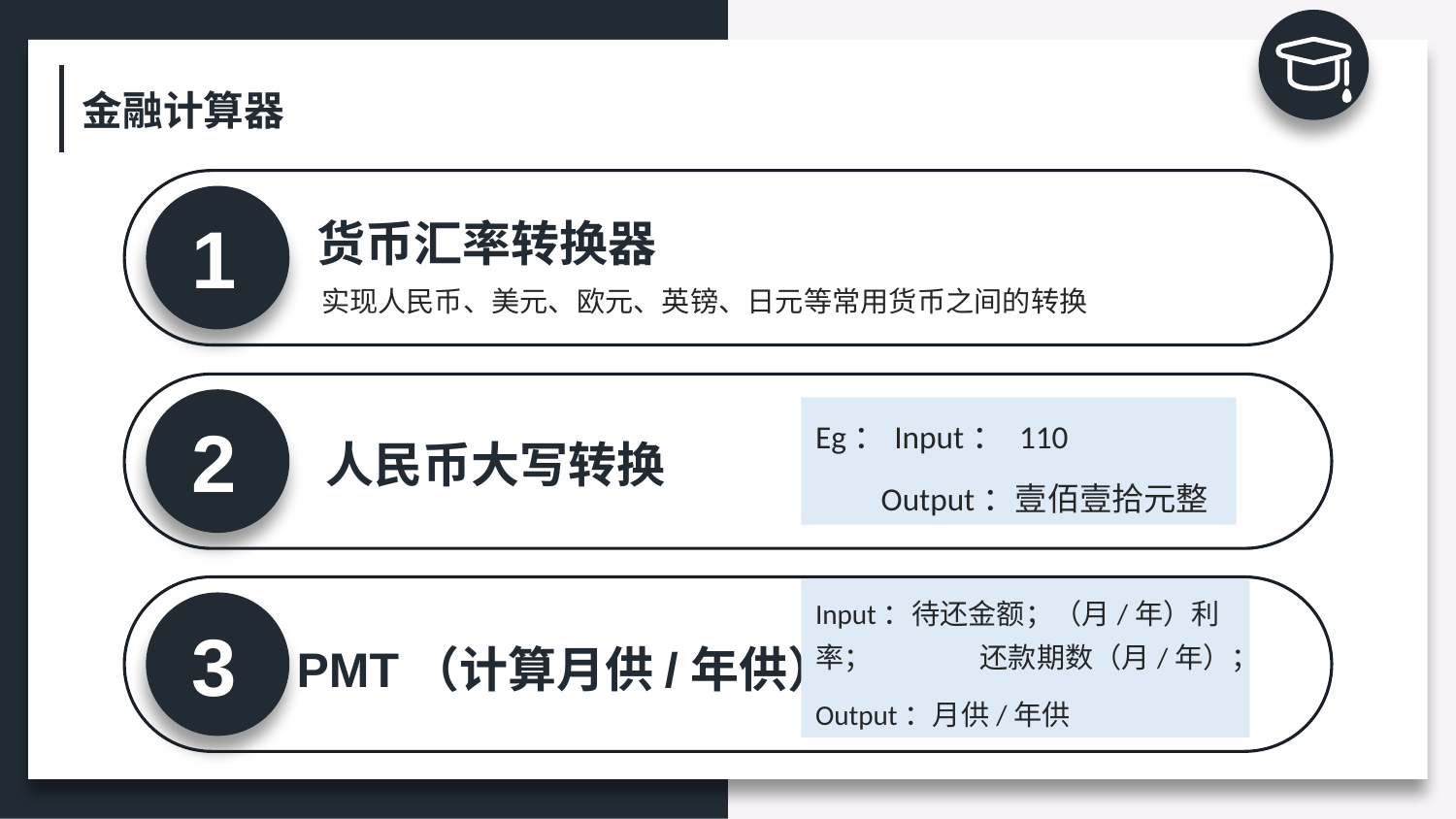

金融计算器

1
货币汇率转换器
实现人民币、美元、欧元、英镑、日元等常用货币之间的转换

Eg：Input： 110
         Output：壹佰壹拾元整
2
人民币大写转换

Input：待还金额；（月/年）利率；   	   还款期数（月/年）；
Output：月供/年供

3
PMT（计算月供/年供）